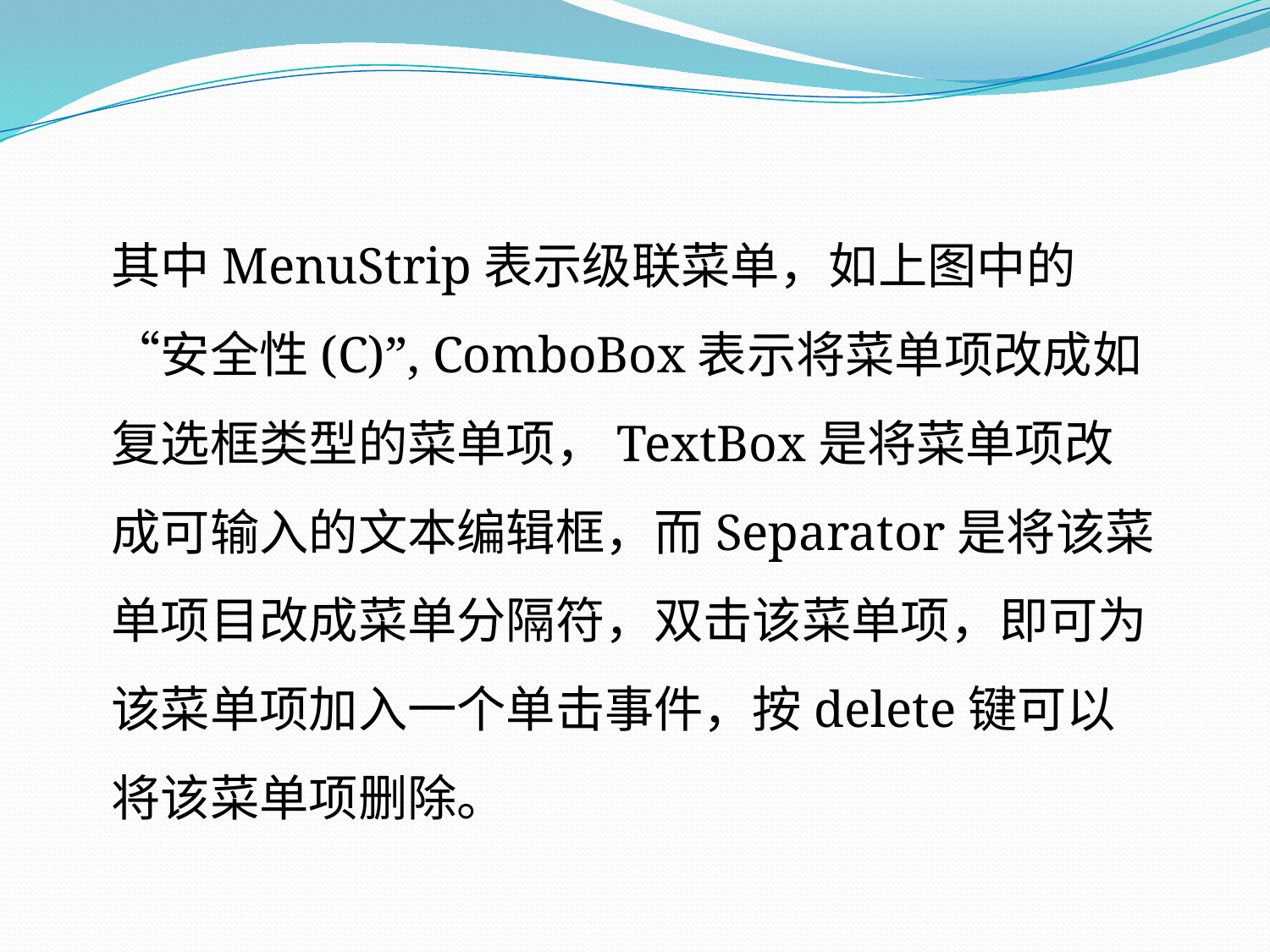

其中MenuStrip表示级联菜单，如上图中的“安全性(C)”, ComboBox表示将菜单项改成如复选框类型的菜单项，TextBox是将菜单项改成可输入的文本编辑框，而Separator是将该菜单项目改成菜单分隔符，双击该菜单项，即可为该菜单项加入一个单击事件，按delete键可以将该菜单项删除。